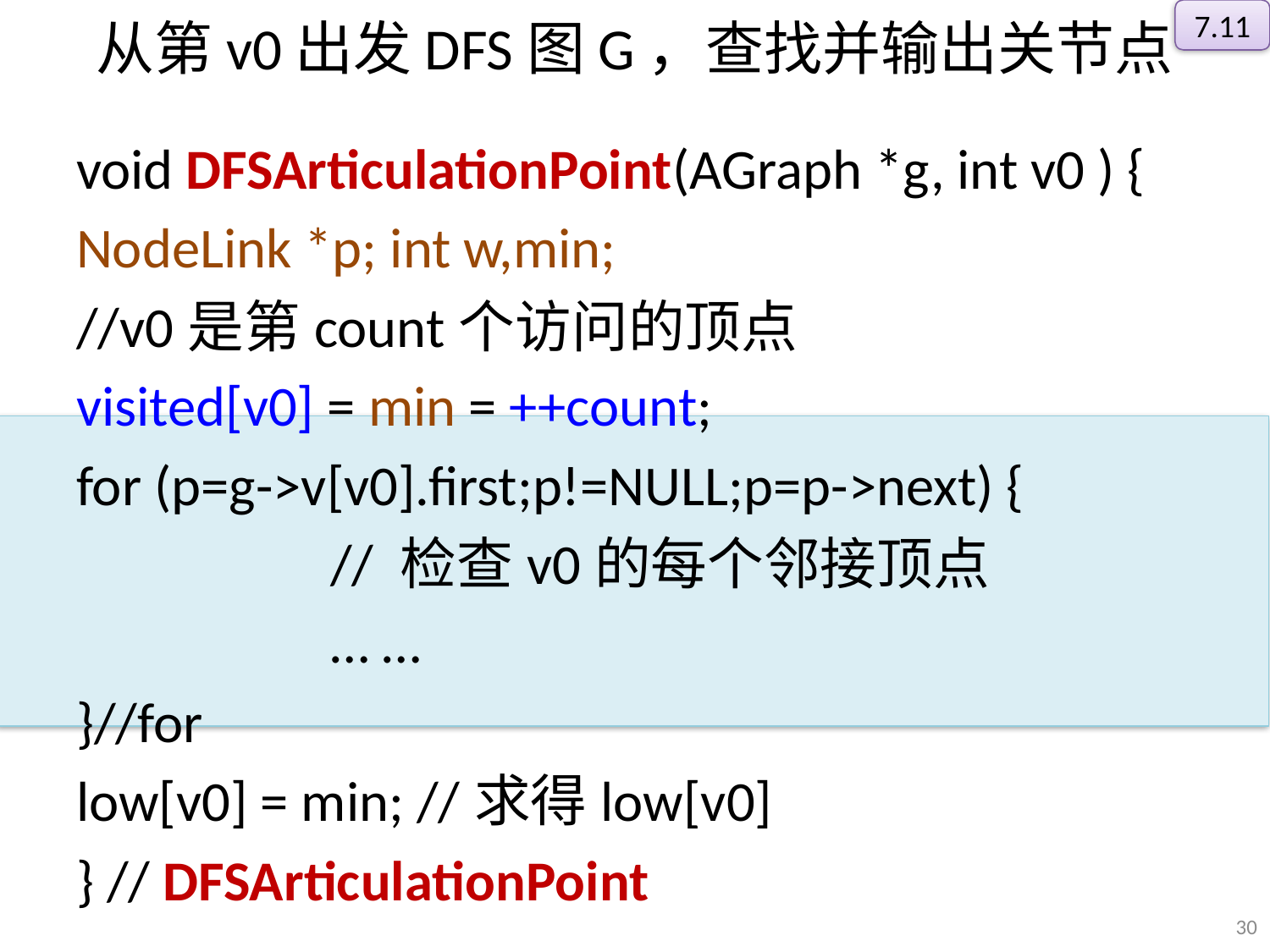

7.11
# 从第v0出发DFS图G，查找并输出关节点
void DFSArticulationPoint(AGraph *g, int v0 ) {
NodeLink *p; int w,min;
//v0是第count个访问的顶点
visited[v0] = min = ++count;
for (p=g->v[v0].first;p!=NULL;p=p->next) {
		// 检查v0的每个邻接顶点
		… …
}//for
low[v0] = min; //求得low[v0]
} // DFSArticulationPoint

30